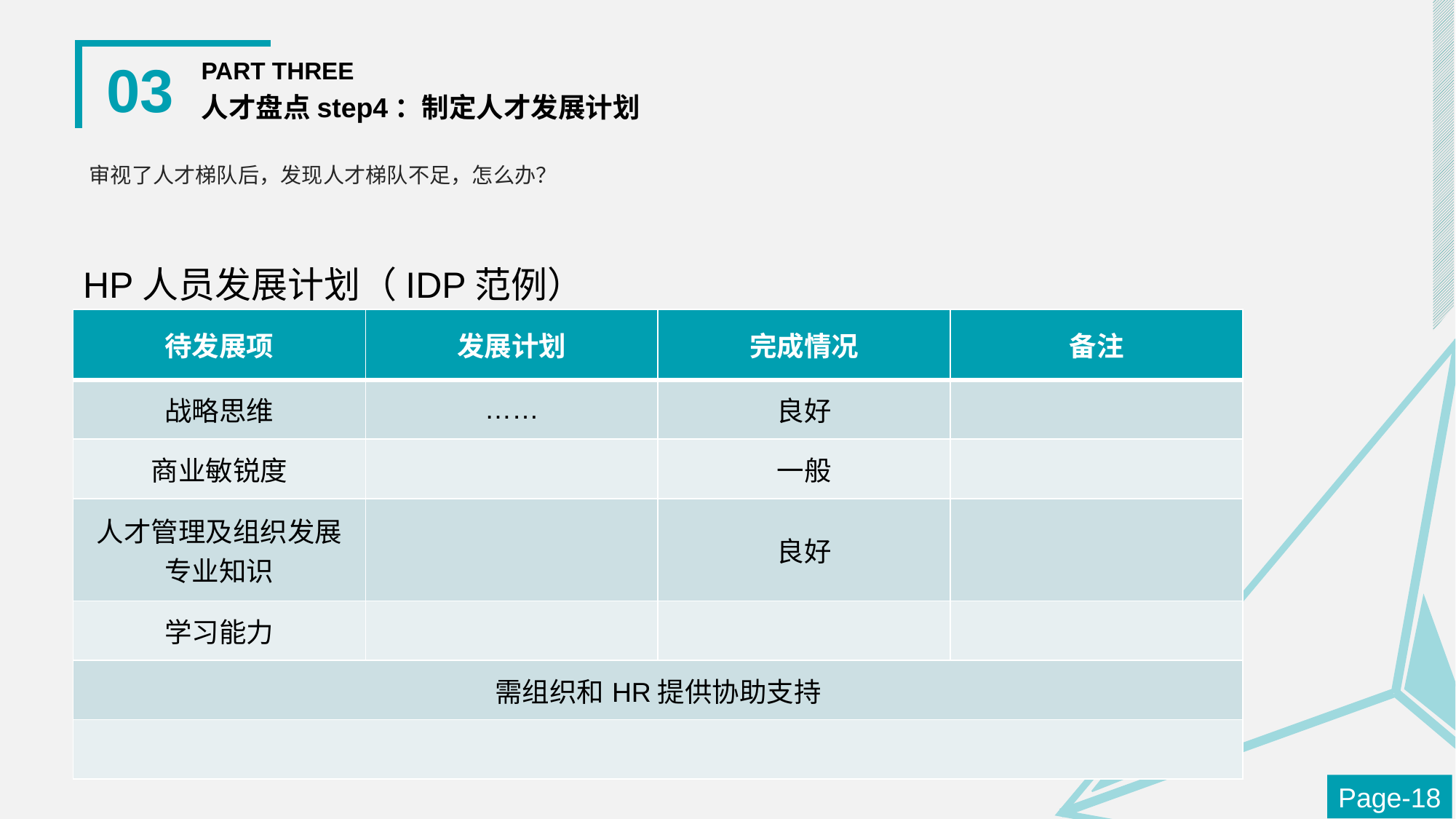

03
PART THREE
人才盘点step4：制定人才发展计划
审视了人才梯队后，发现人才梯队不足，怎么办？
HP人员发展计划（IDP范例）
| 待发展项 | 发展计划 | 完成情况 | 备注 |
| --- | --- | --- | --- |
| 战略思维 | …… | 良好 |  |
| 商业敏锐度 |  | 一般 |  |
| 人才管理及组织发展专业知识 |  | 良好 |  |
| 学习能力 |  |  |  |
| 需组织和HR提供协助支持 |  |  |  |
|  |  |  |  |
Page-18